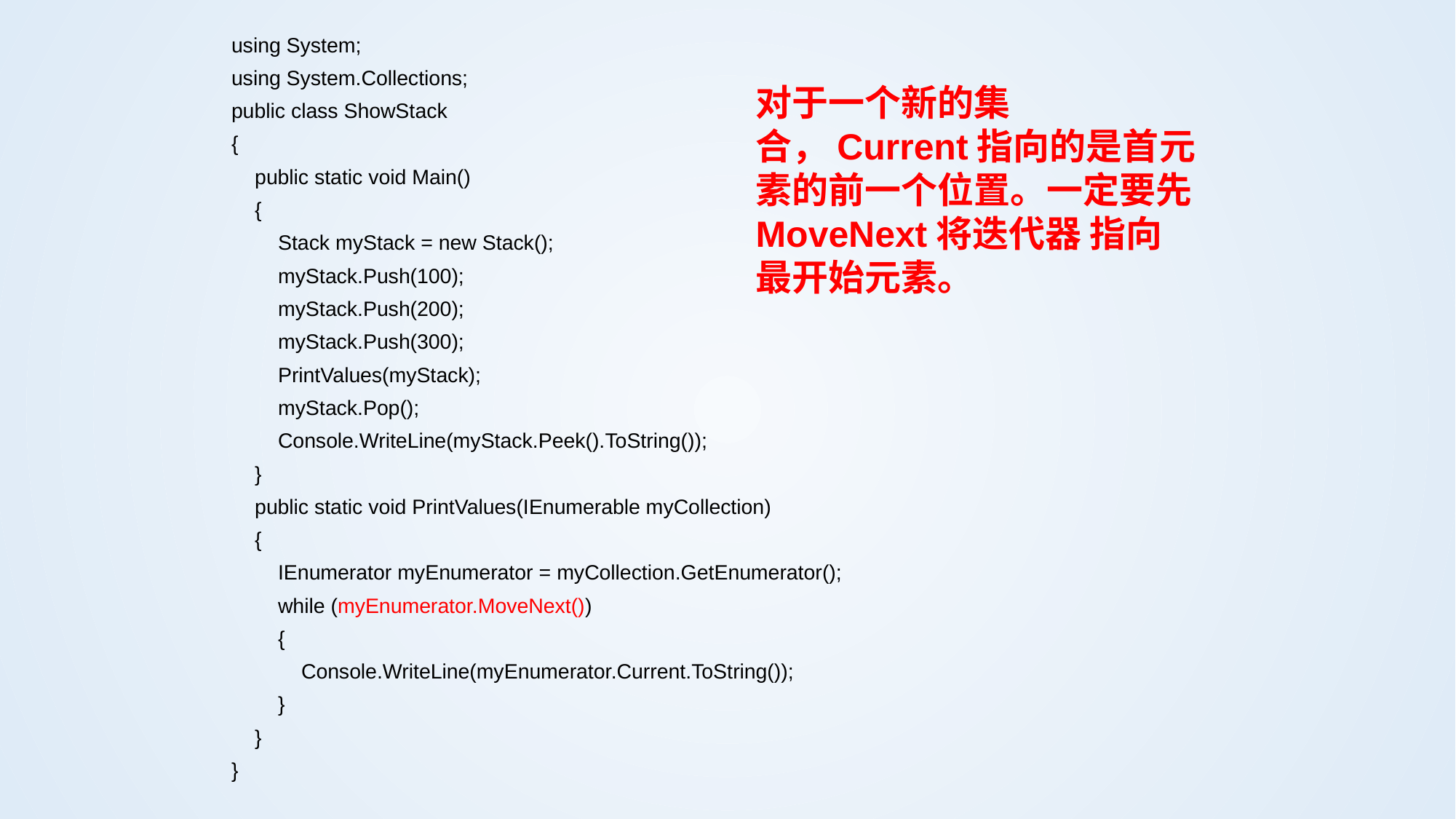

using System;
using System.Collections;
public class ShowStack
{
    public static void Main()
    {
        Stack myStack = new Stack();
        myStack.Push(100);
        myStack.Push(200);
        myStack.Push(300);
        PrintValues(myStack);
        myStack.Pop();
        Console.WriteLine(myStack.Peek().ToString());
    }
    public static void PrintValues(IEnumerable myCollection)
    {
        IEnumerator myEnumerator = myCollection.GetEnumerator();
        while (myEnumerator.MoveNext())
        {
            Console.WriteLine(myEnumerator.Current.ToString());
        }
    }
}
对于一个新的集合，Current指向的是首元素的前一个位置。一定要先MoveNext将迭代器 指向最开始元素。